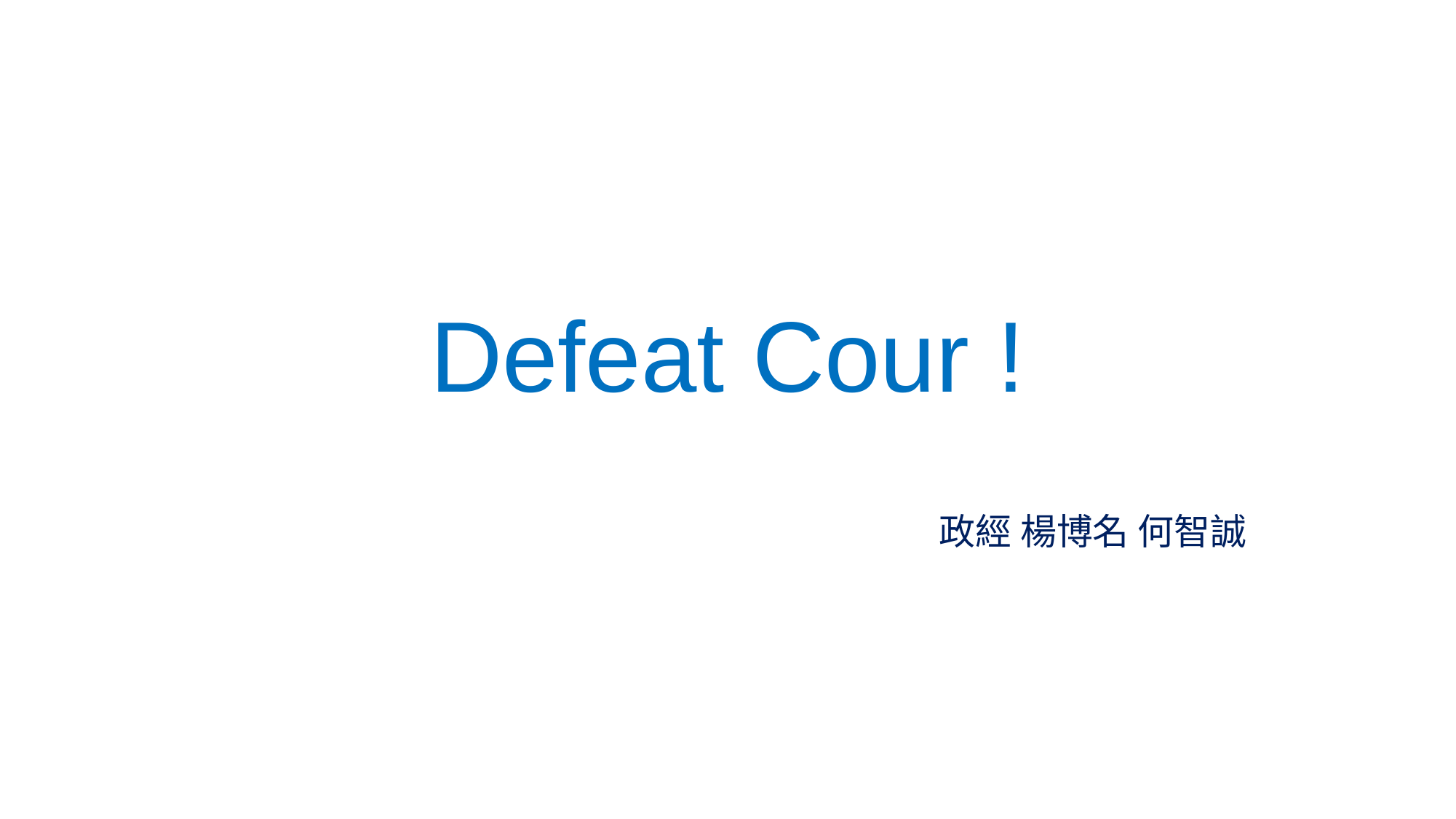

# Defeat Cour !
政經 楊博名 何智誠